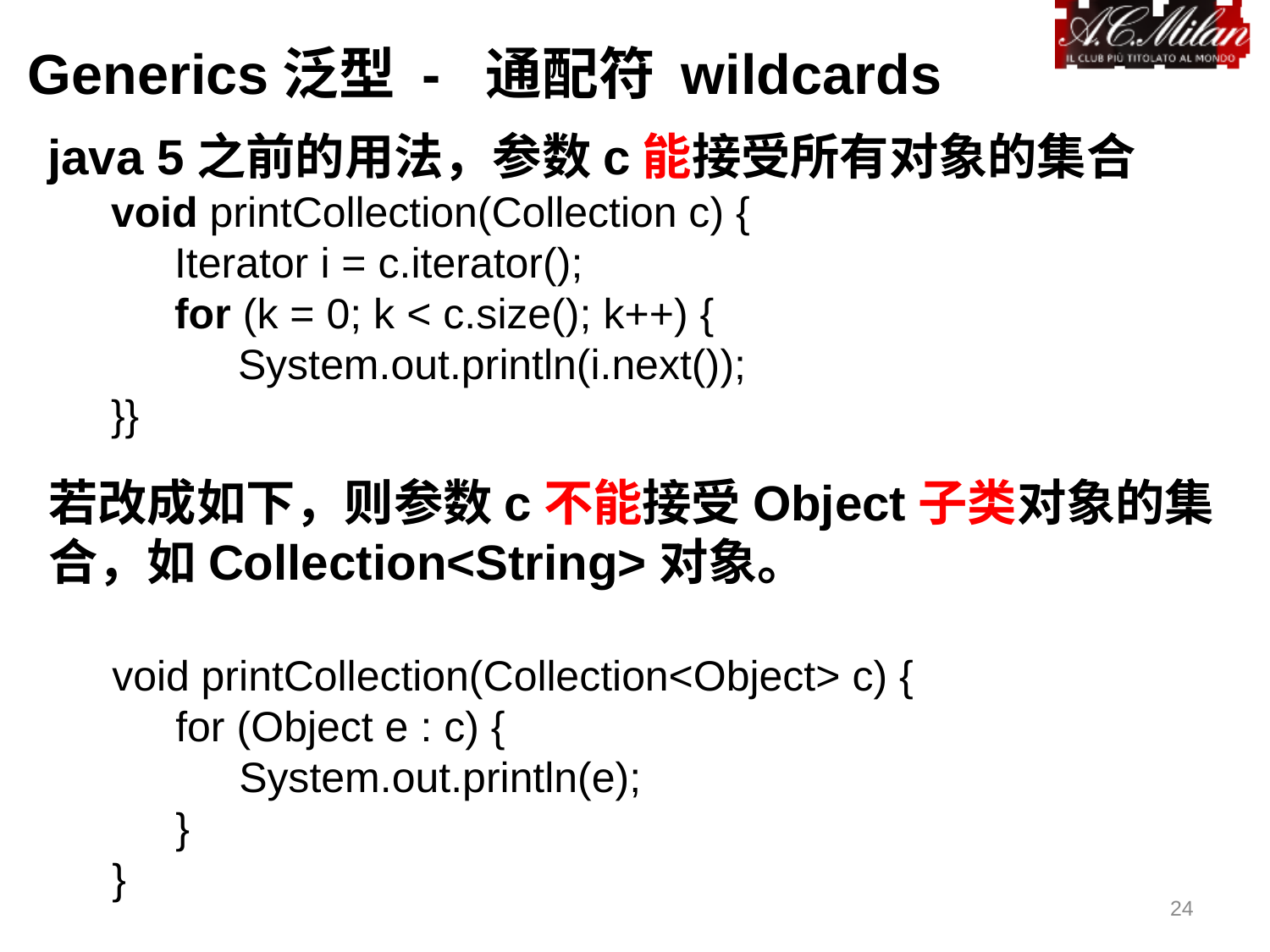

Generics泛型 -  通配符 wildcards
java 5之前的用法，参数c能接受所有对象的集合
void printCollection(Collection c) {
Iterator i = c.iterator();
for (k = 0; k < c.size(); k++) {
System.out.println(i.next());
}}
若改成如下，则参数c不能接受Object子类对象的集合，如Collection<String>对象。

void printCollection(Collection<Object> c) {
for (Object e : c) {
System.out.println(e);
}
}
24